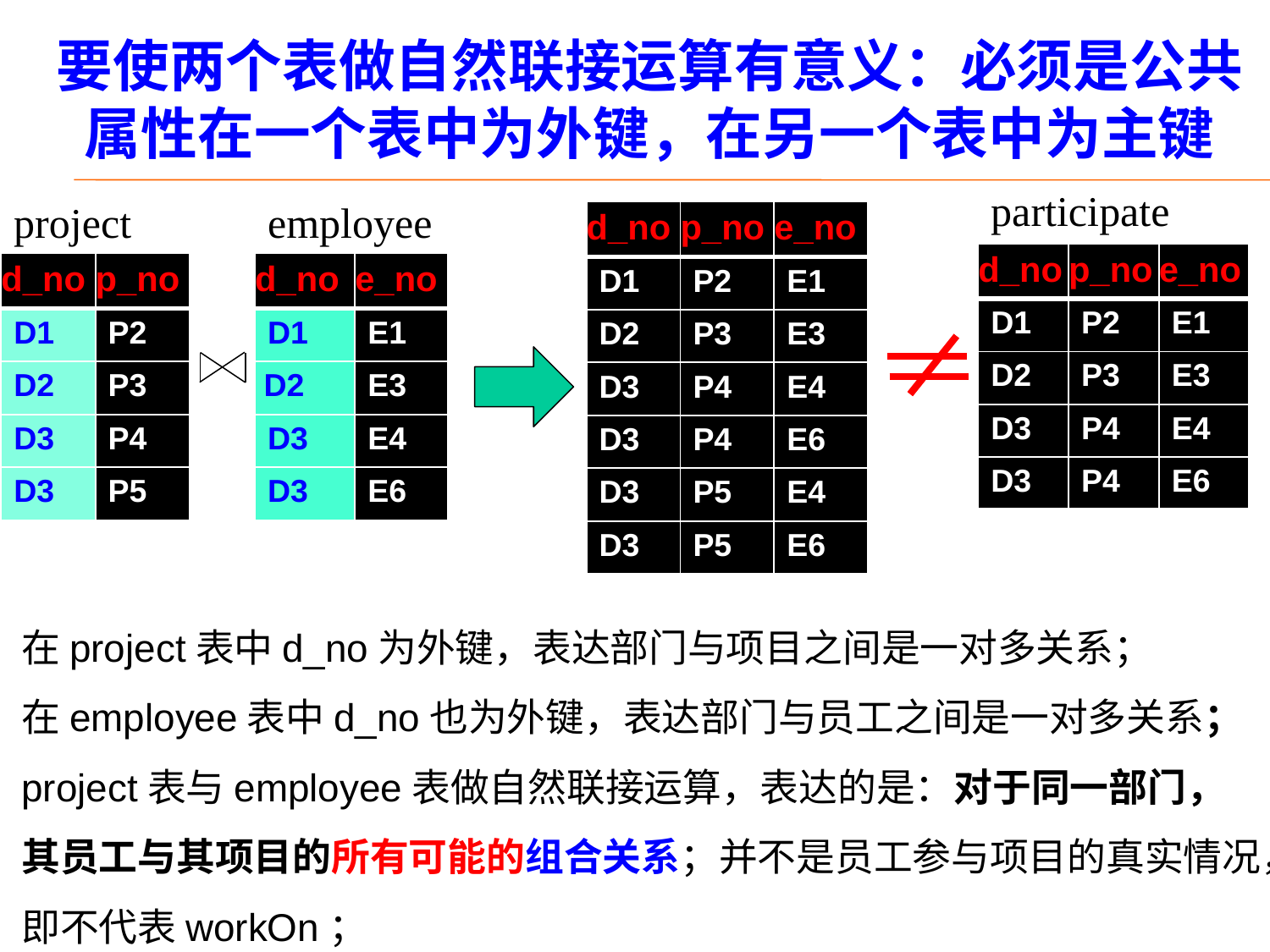

# 要使两个表做自然联接运算有意义：必须是公共属性在一个表中为外键，在另一个表中为主键
participate
project
employee
| d\_no | p\_no | e\_no |
| --- | --- | --- |
| D1 | P2 | E1 |
| D2 | P3 | E3 |
| D3 | P4 | E4 |
| D3 | P4 | E6 |
| D3 | P5 | E4 |
| D3 | P5 | E6 |
| d\_no | p\_no | e\_no |
| --- | --- | --- |
| D1 | P2 | E1 |
| D2 | P3 | E3 |
| D3 | P4 | E4 |
| D3 | P4 | E6 |
| d\_no | p\_no |
| --- | --- |
| D1 | P2 |
| D2 | P3 |
| D3 | P4 |
| D3 | P5 |
| d\_no | e\_no |
| --- | --- |
| D1 | E1 |
| D2 | E3 |
| D3 | E4 |
| D3 | E6 |

在project表中d_no为外键，表达部门与项目之间是一对多关系；
在employee表中d_no也为外键，表达部门与员工之间是一对多关系；
project表与employee表做自然联接运算，表达的是：对于同一部门，其员工与其项目的所有可能的组合关系；并不是员工参与项目的真实情况，即不代表workOn；